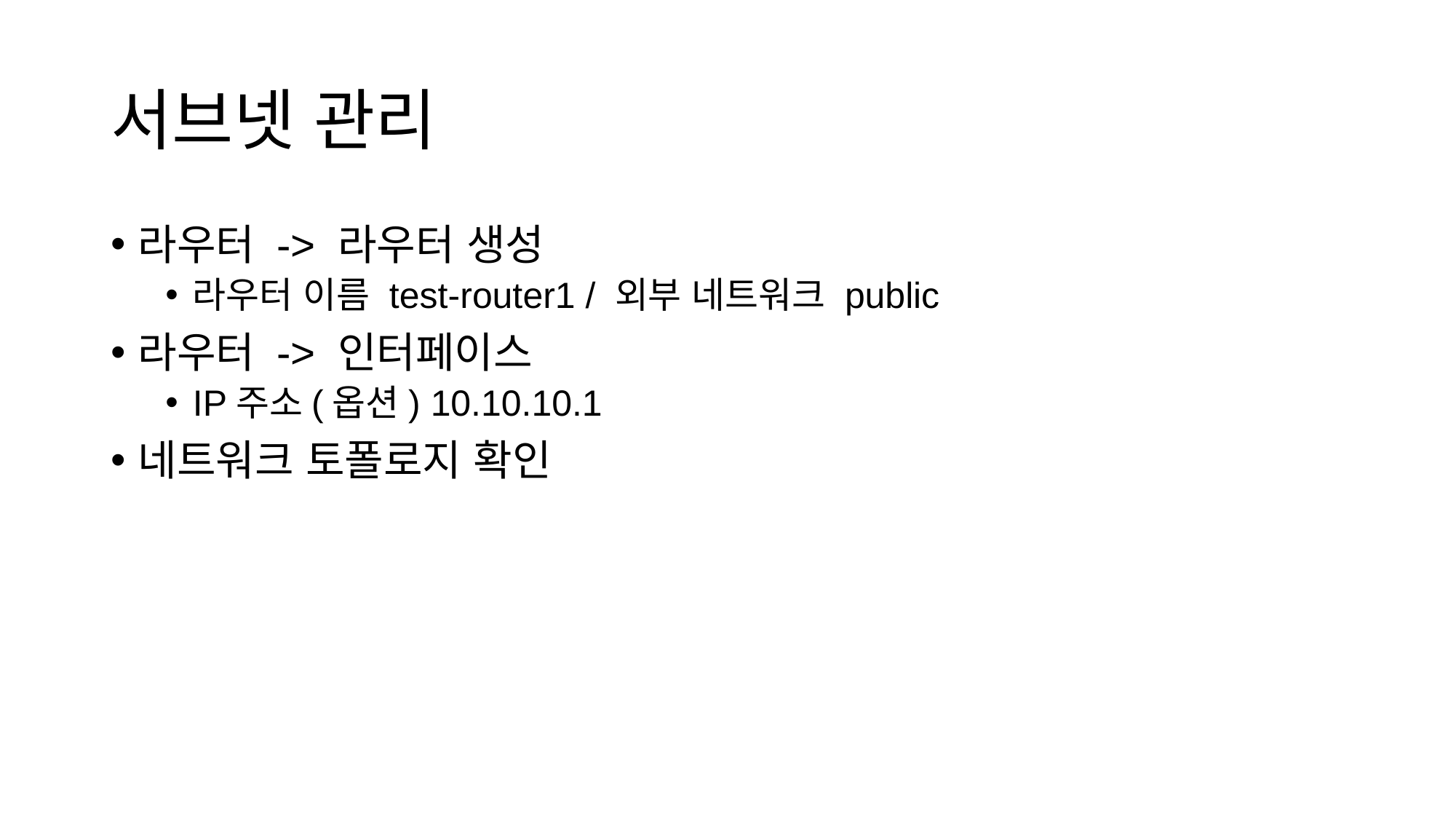

# 서브넷 관리
라우터 -> 라우터 생성
라우터 이름 test-router1 / 외부 네트워크 public
라우터 -> 인터페이스
IP주소(옵션) 10.10.10.1
네트워크 토폴로지 확인